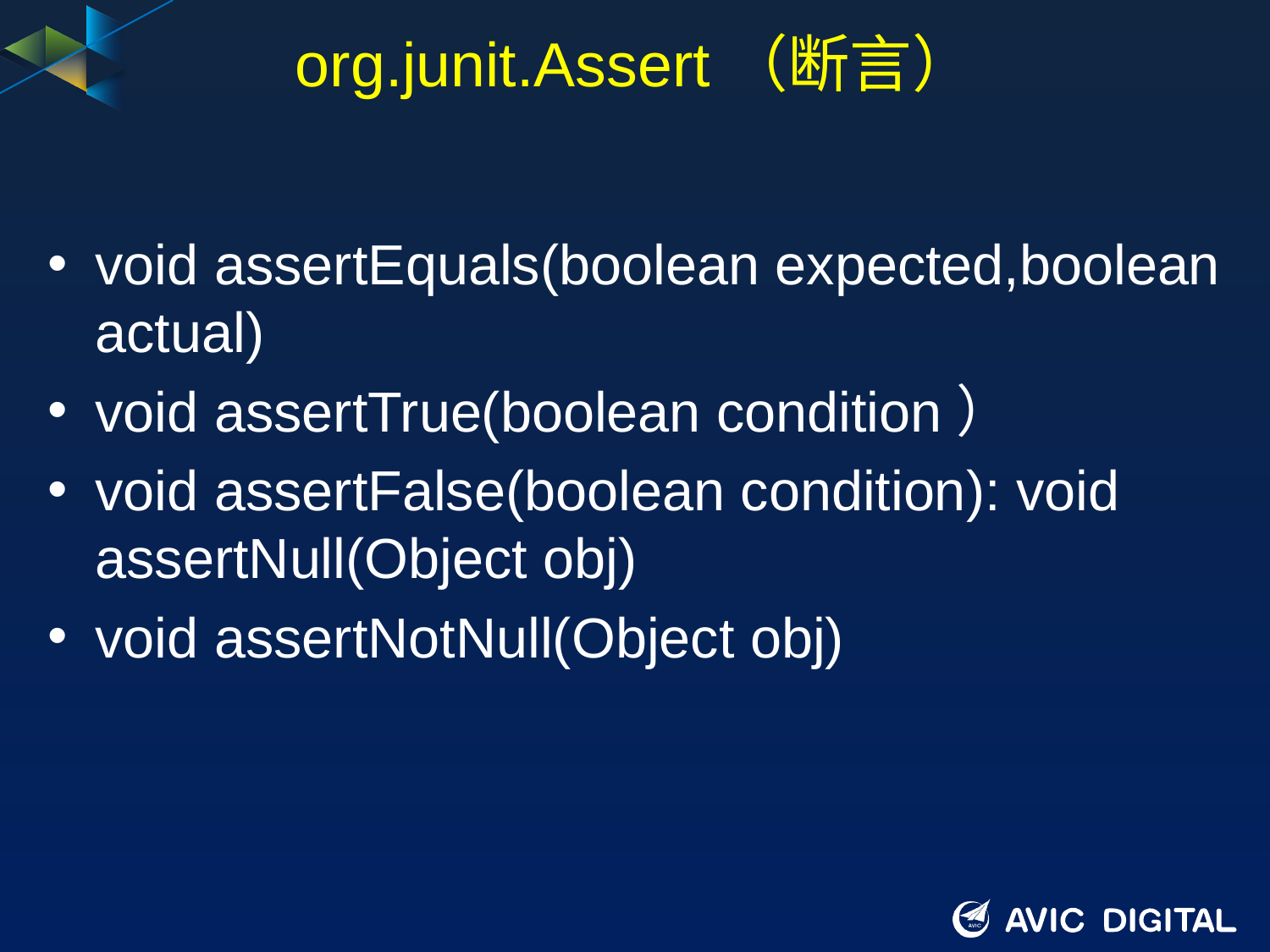

# org.junit.Assert（断言）
void assertEquals(boolean expected,boolean actual)
void assertTrue(boolean condition）
void assertFalse(boolean condition): void assertNull(Object obj)
void assertNotNull(Object obj)